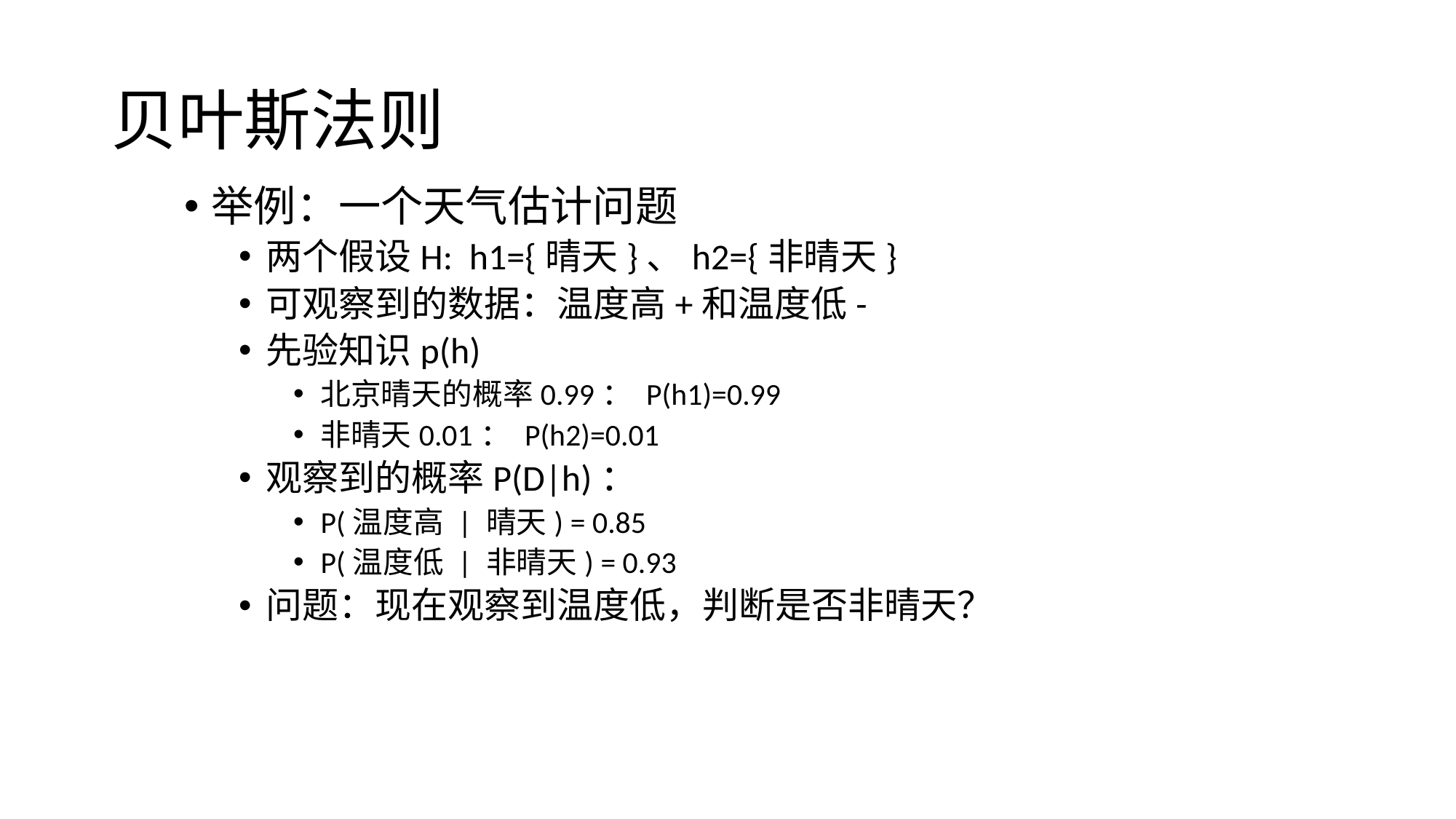

# 贝叶斯法则
举例：一个天气估计问题
两个假设H:  h1={晴天}、h2={非晴天}
可观察到的数据：温度高+和温度低-
先验知识p(h)
北京晴天的概率0.99： P(h1)=0.99
非晴天0.01： P(h2)=0.01
观察到的概率P(D|h)：
P(温度高 | 晴天) = 0.85
P(温度低 | 非晴天) = 0.93
问题：现在观察到温度低，判断是否非晴天？
34